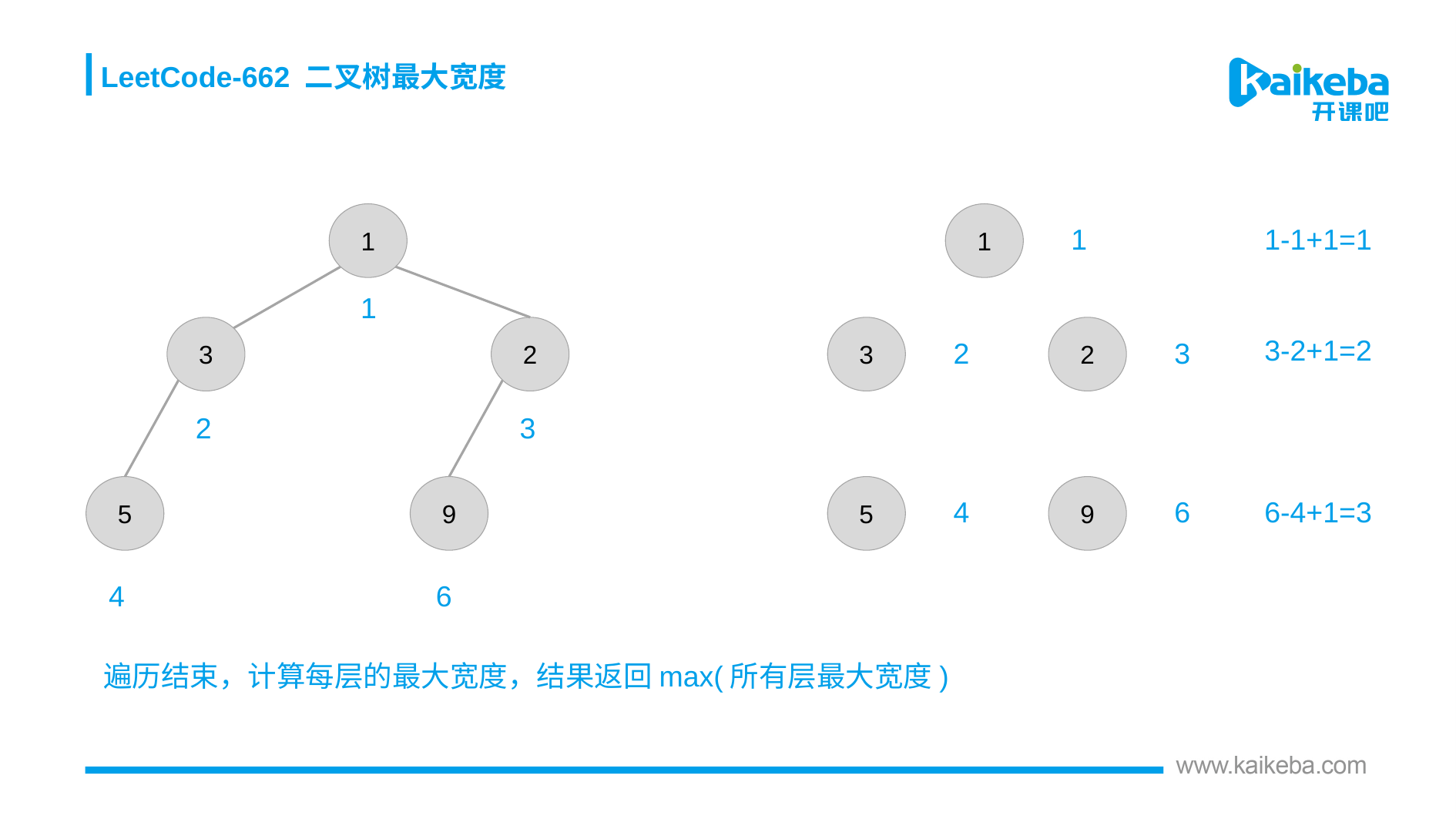

LeetCode-662 二叉树最大宽度
1
1
1-1+1=1
1
1
3
2
3
2
3-2+1=2
2
3
2
3
5
9
5
9
6-4+1=3
4
6
6
4
遍历结束，计算每层的最大宽度，结果返回max(所有层最大宽度)